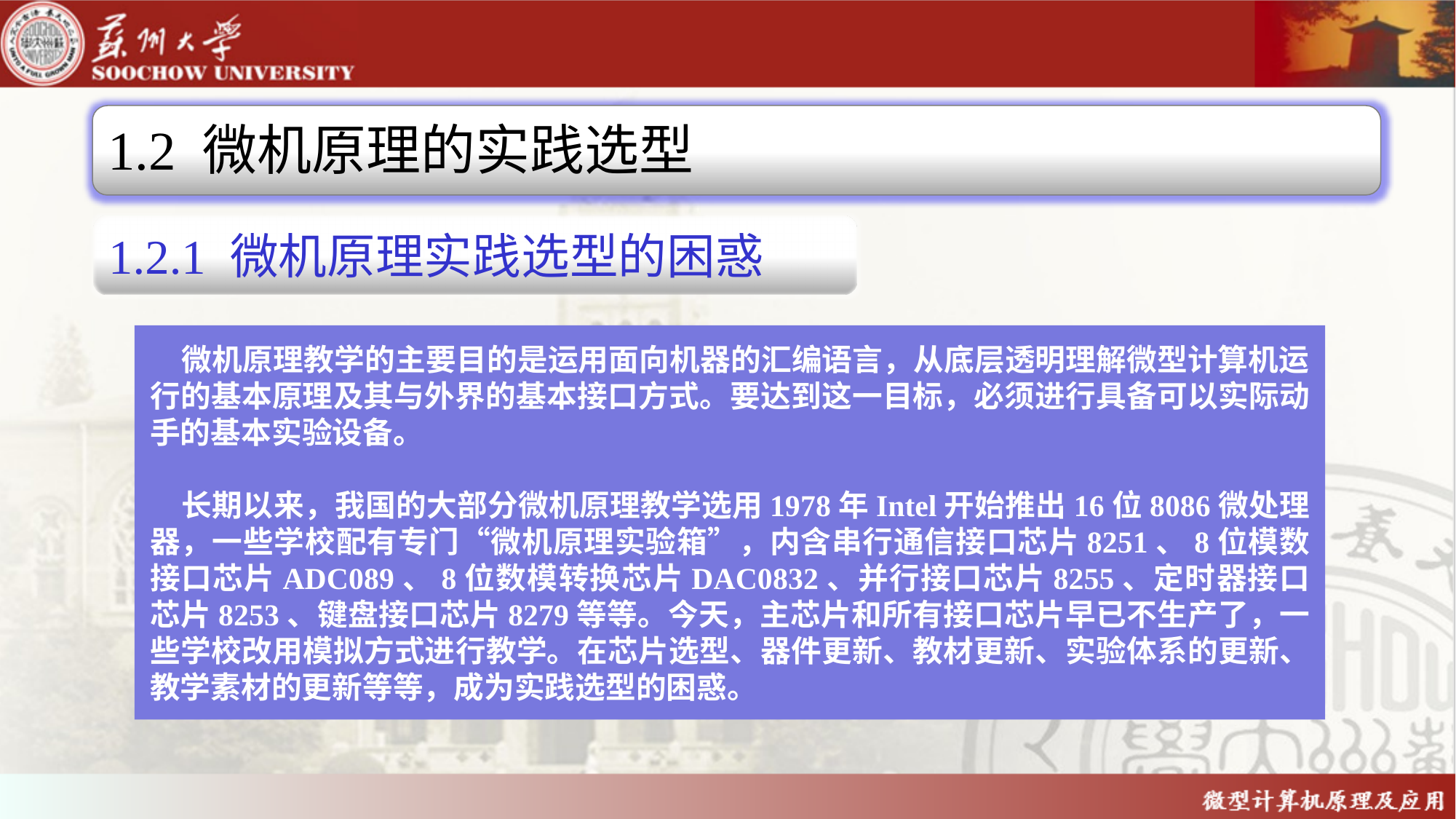

1.2 微机原理的实践选型
1.2.1 微机原理实践选型的困惑

微机原理教学的主要目的是运用面向机器的汇编语言，从底层透明理解微型计算机运行的基本原理及其与外界的基本接口方式。要达到这一目标，必须进行具备可以实际动手的基本实验设备。

长期以来，我国的大部分微机原理教学选用1978年Intel开始推出16位8086微处理器，一些学校配有专门“微机原理实验箱”，内含串行通信接口芯片8251、8位模数接口芯片ADC089、8位数模转换芯片DAC0832、并行接口芯片8255、定时器接口芯片8253、键盘接口芯片8279等等。今天，主芯片和所有接口芯片早已不生产了，一些学校改用模拟方式进行教学。在芯片选型、器件更新、教材更新、实验体系的更新、教学素材的更新等等，成为实践选型的困惑。